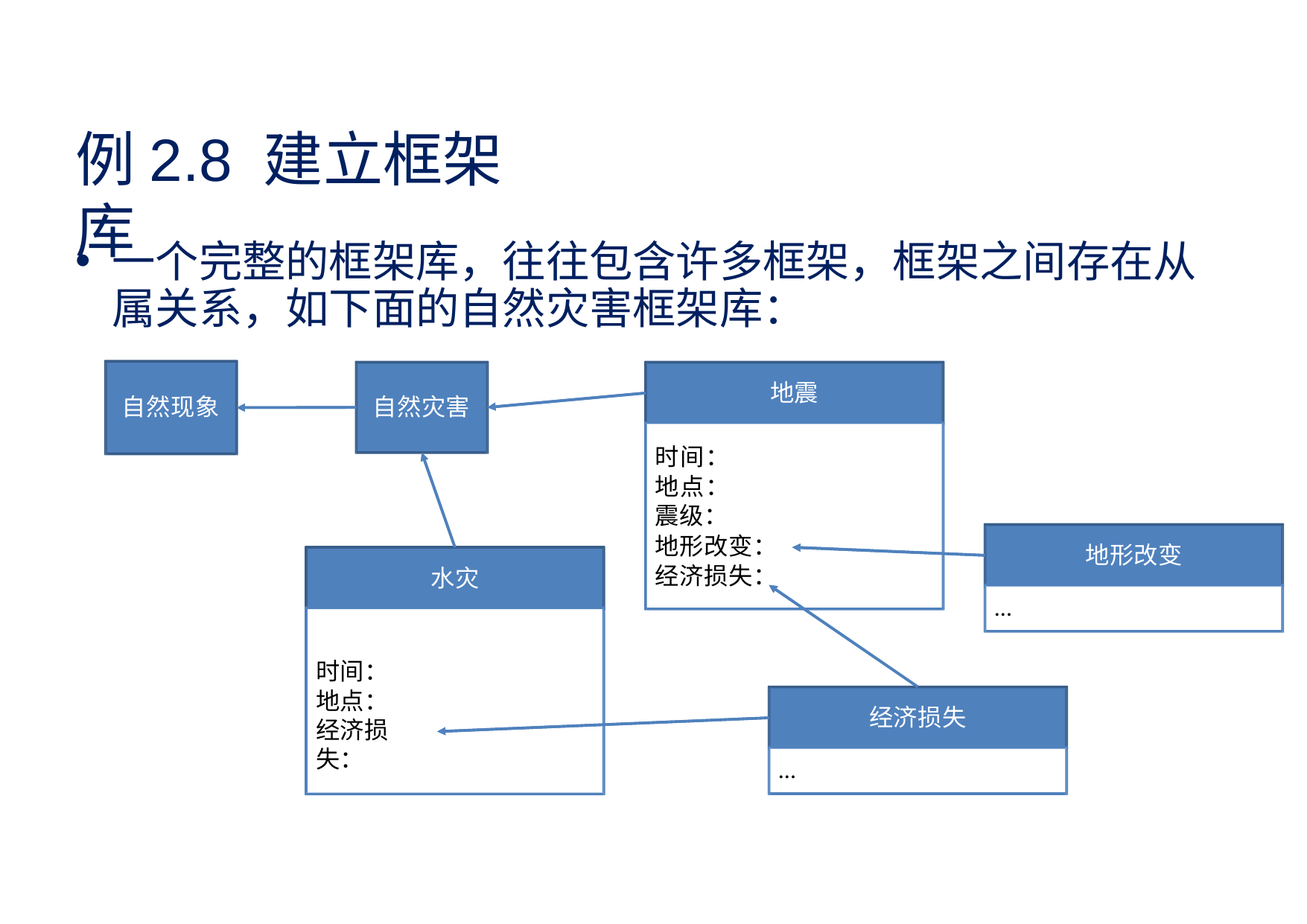

# 例2.8 建立框架库
一个完整的框架库，往往包含许多框架，框架之间存在从 属关系，如下面的自然灾害框架库：

地震
自然灾害
自然现象

时间： 地点： 震级：
地形改变： 经济损失：

地形改变

水灾

…

时间： 地点：
经济损失：

经济损失

…
70